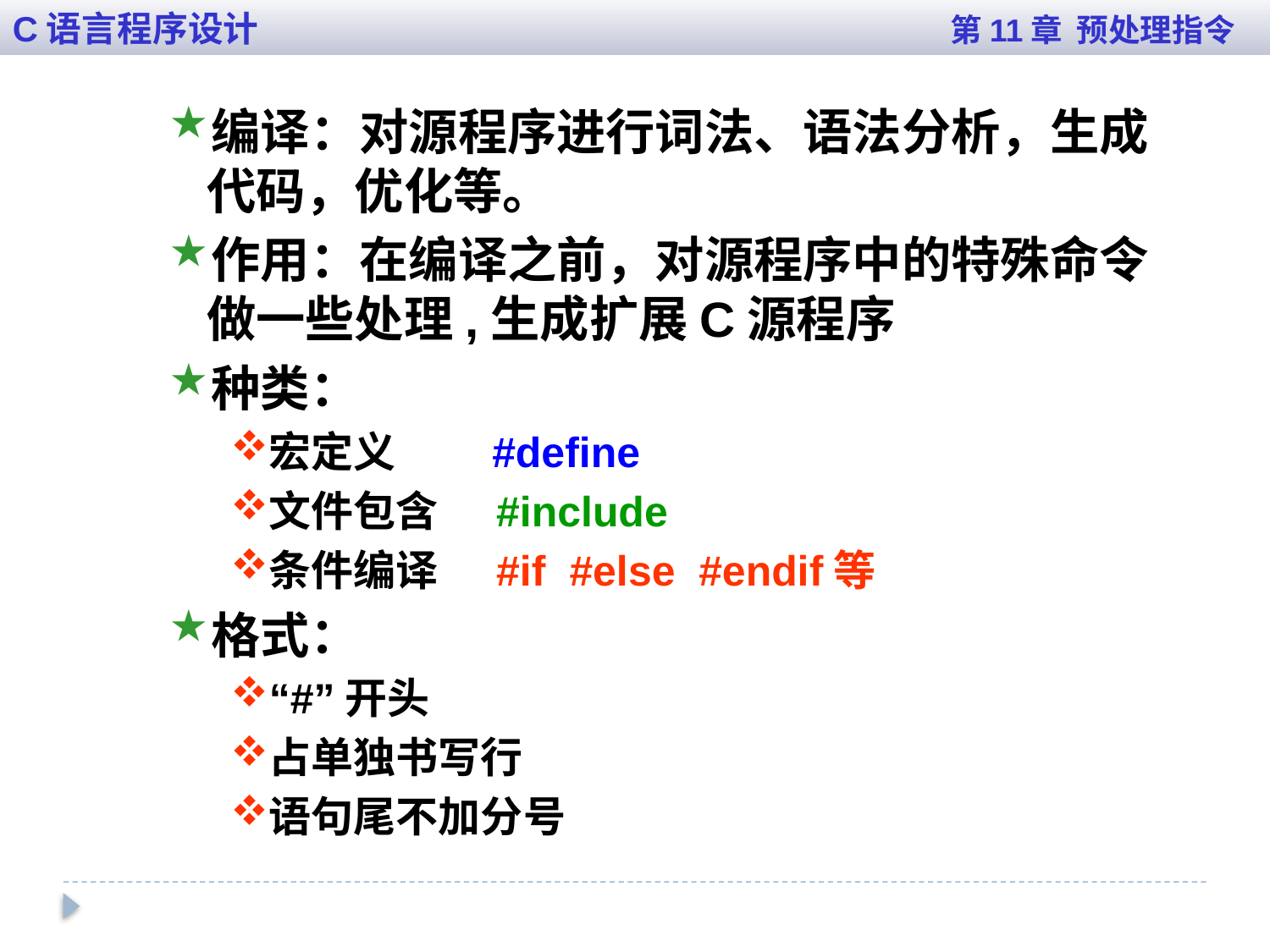

C语言程序设计                                                                                      第11章  预处理指令
编译：对源程序进行词法、语法分析，生成代码，优化等。
作用：在编译之前，对源程序中的特殊命令做一些处理,生成扩展C源程序
种类：
宏定义         #define
文件包含     #include
条件编译     #if  #else  #endif等
格式：
“#”开头
占单独书写行
语句尾不加分号